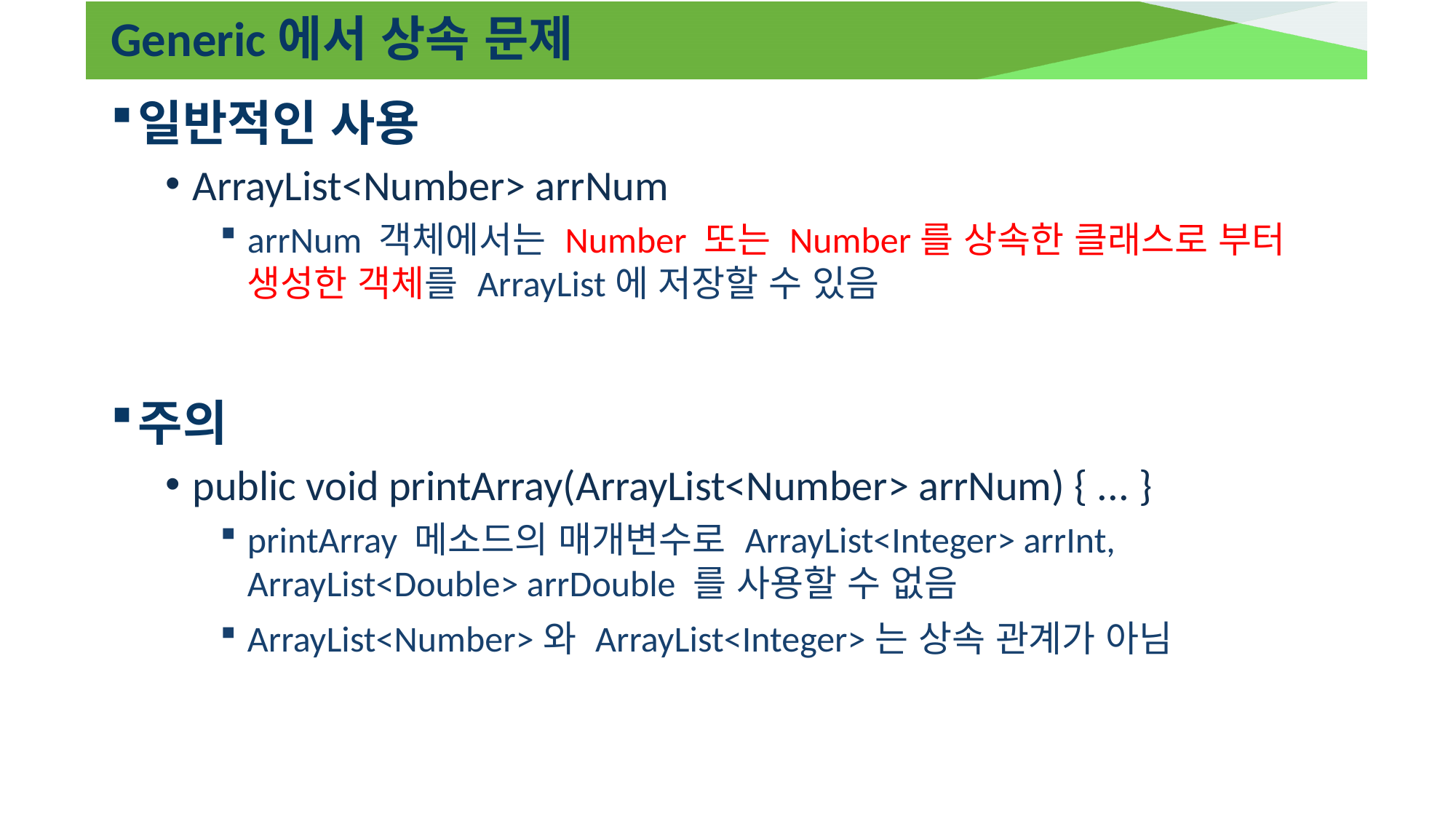

# Generic에서 상속 문제
일반적인 사용
ArrayList<Number> arrNum
arrNum 객체에서는 Number 또는 Number를 상속한 클래스로 부터 생성한 객체를 ArrayList에 저장할 수 있음

주의
public void printArray(ArrayList<Number> arrNum) { ... }
printArray 메소드의 매개변수로 ArrayList<Integer> arrInt, ArrayList<Double> arrDouble 를 사용할 수 없음
ArrayList<Number>와 ArrayList<Integer>는 상속 관계가 아님